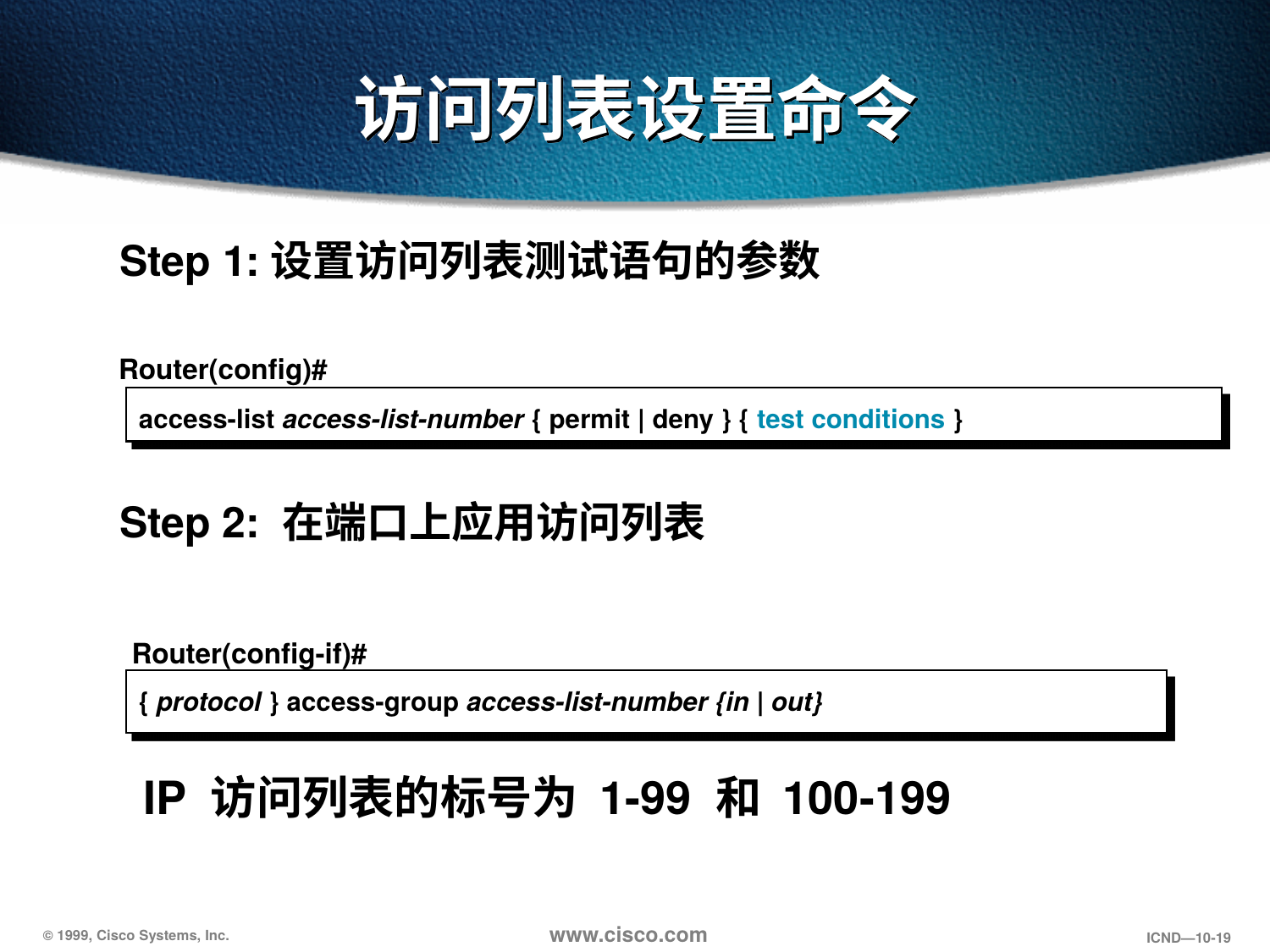

# 访问列表设置命令
Step 1:设置访问列表测试语句的参数
Router(config)#

access-list access-list-number { permit | deny } { test conditions }
Step 2: 在端口上应用访问列表
Router(config-if)#
{ protocol } access-group access-list-number {in | out}

IP 访问列表的标号为 1-99 和 100-199